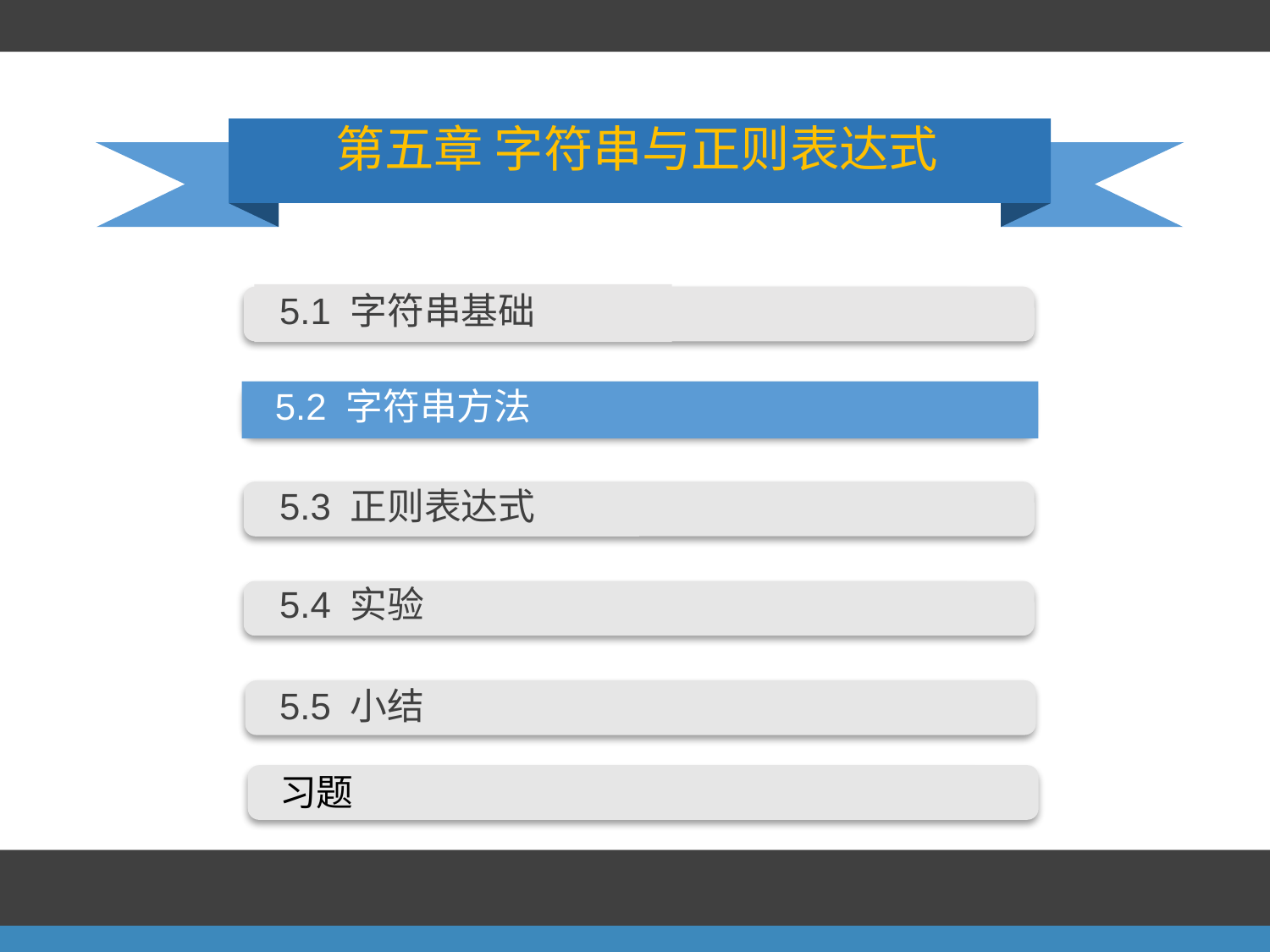

第五章 字符串与正则表达式
5.1 字符串基础
  5.2 字符串方法
5.3 正则表达式
5.4 实验
5.5 小结
习题